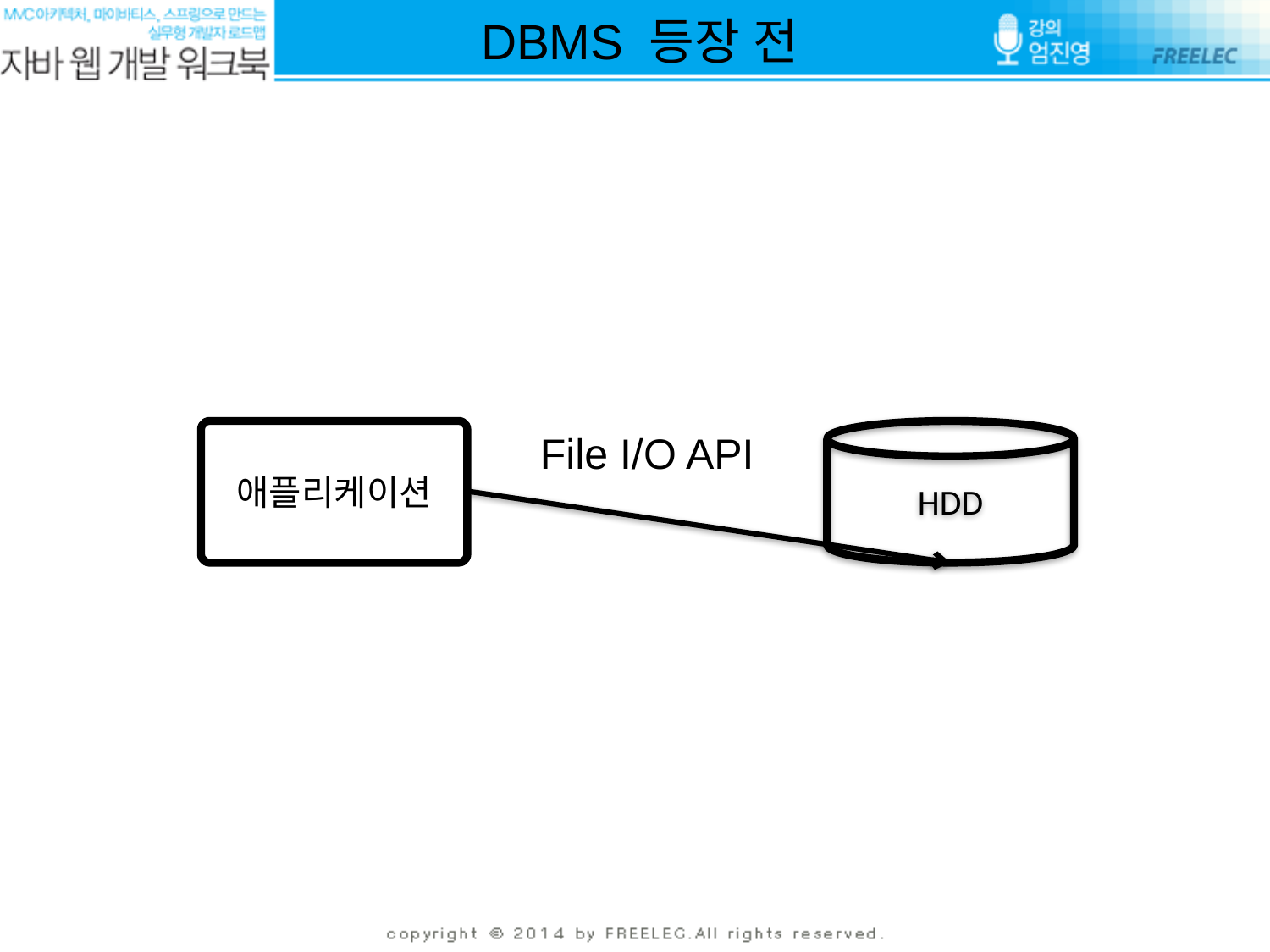

DBMS 등장 전
애플리케이션
File I/O API
HDD